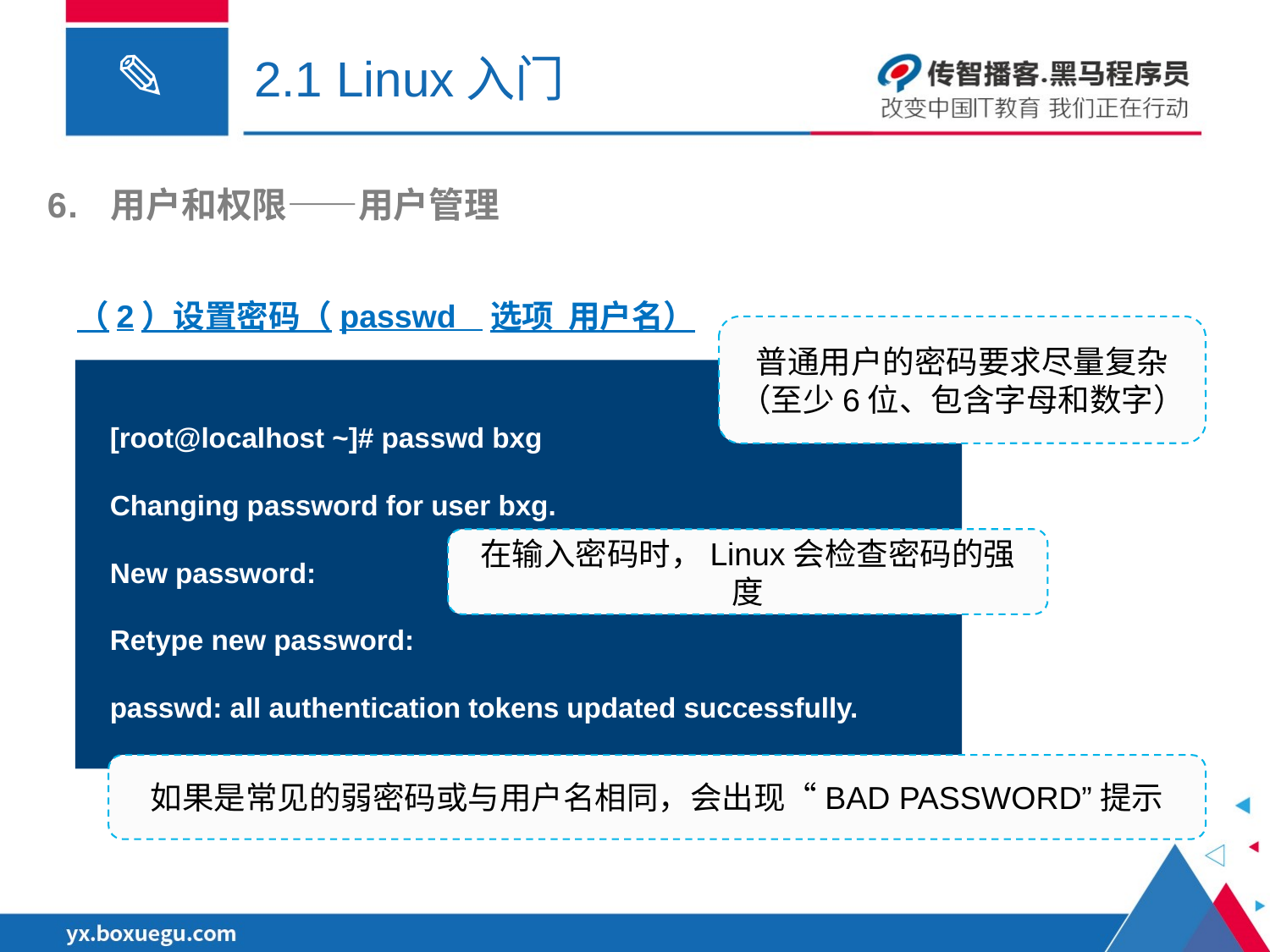

# 2.1 Linux入门
用户和权限——用户管理
（2）设置密码（passwd   选项  用户名）
普通用户的密码要求尽量复杂
（至少6位、包含字母和数字）

[root@localhost ~]# passwd bxg
Changing password for user bxg.
New password:
Retype new password:
passwd: all authentication tokens updated successfully.
在输入密码时，Linux会检查密码的强度
如果是常见的弱密码或与用户名相同，会出现“BAD PASSWORD”提示